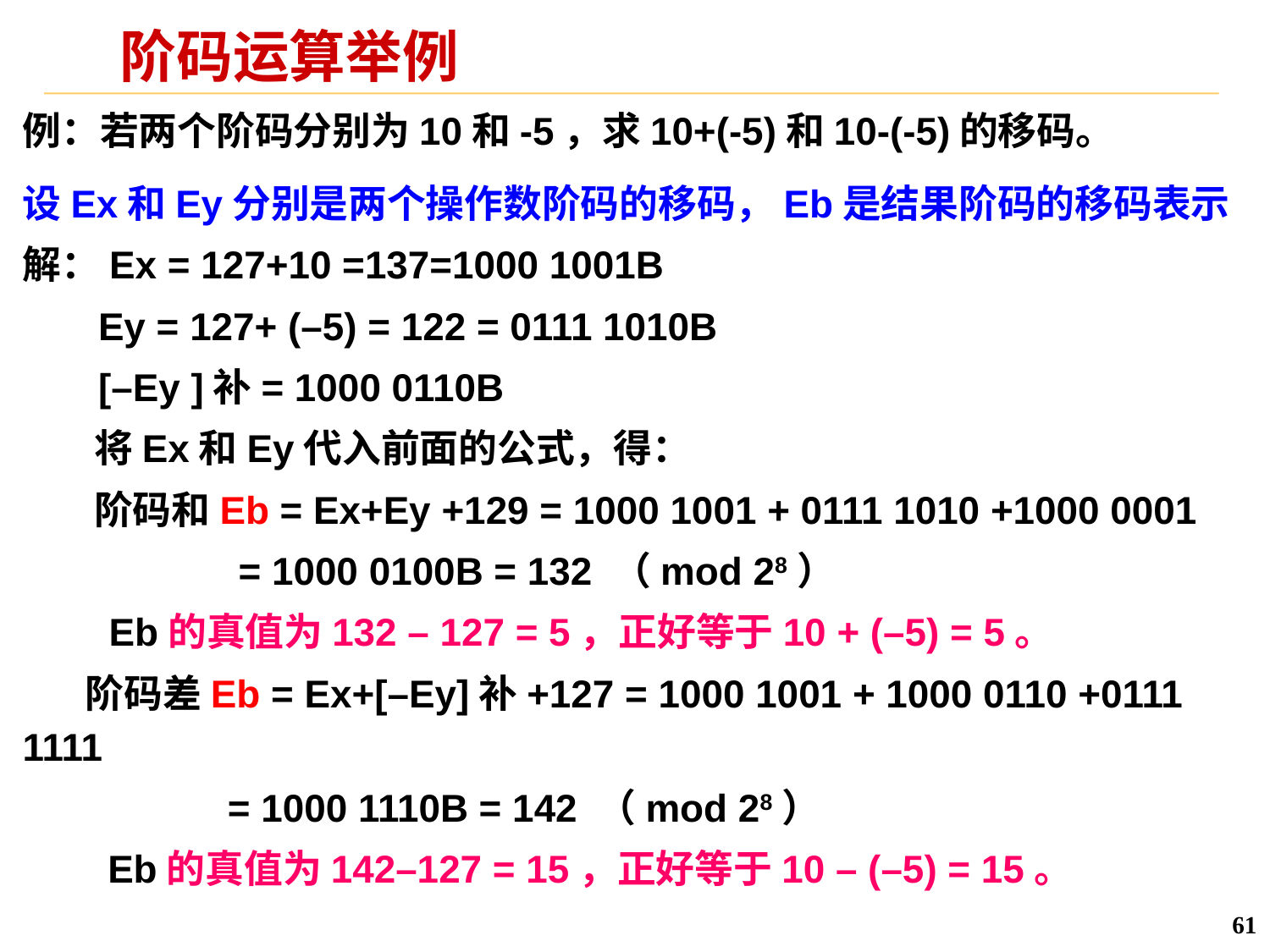

# 阶码运算举例
例：若两个阶码分别为10和-5，求10+(-5)和10-(-5)的移码。
设Ex和Ey分别是两个操作数阶码的移码，Eb是结果阶码的移码表示
解：Ex = 127+10 =137=1000 1001B
       Ey = 127+ (–5) = 122 = 0111 1010B
       [–Ey ]补= 1000 0110B
       将Ex和Ey代入前面的公式，得：
       阶码和Eb = Ex+Ey +129 = 1000 1001 + 0111 1010 +1000 0001
                    = 1000 0100B = 132 （mod 28）
        Eb的真值为132 – 127 = 5，正好等于10 + (–5) = 5。
      阶码差Eb = Ex+[–Ey]补+127 = 1000 1001 + 1000 0110 +0111 1111
                   = 1000 1110B = 142 （mod 28）
  Eb的真值为142–127 = 15，正好等于10 – (–5) = 15。
61